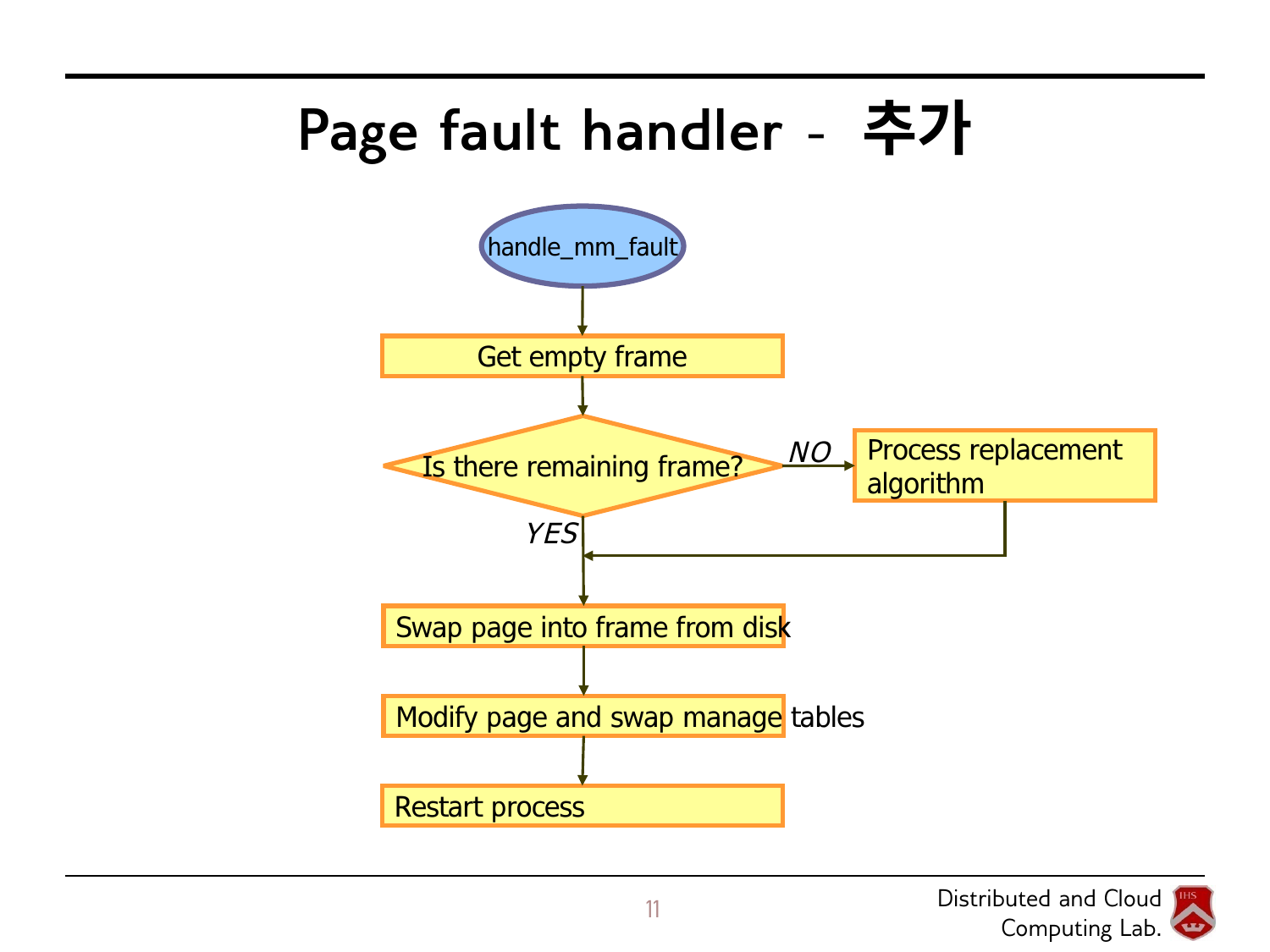

# Page fault handler - 추가
handle_mm_fault
Get empty frame
Is there remaining frame?
NO
Process replacement
algorithm
YES
Swap page into frame from disk
Modify page and swap manage tables
Restart process
11